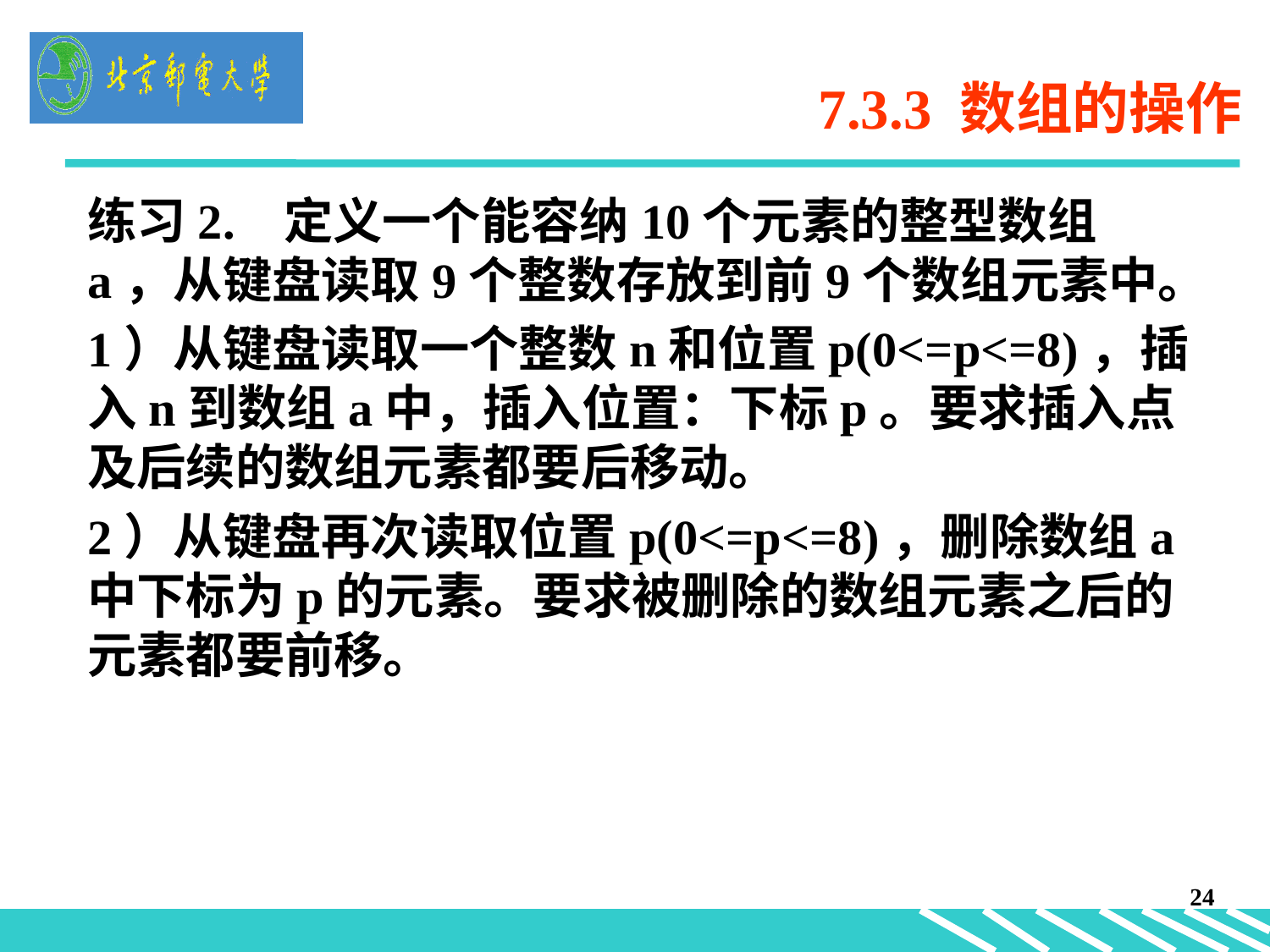

# 7.3.3 数组的操作
练习2.   定义一个能容纳10个元素的整型数组a，从键盘读取9个整数存放到前9个数组元素中。
1）从键盘读取一个整数n和位置p(0<=p<=8)，插入n到数组a中，插入位置：下标p。要求插入点及后续的数组元素都要后移动。
2）从键盘再次读取位置p(0<=p<=8)，删除数组a中下标为p的元素。要求被删除的数组元素之后的元素都要前移。
24